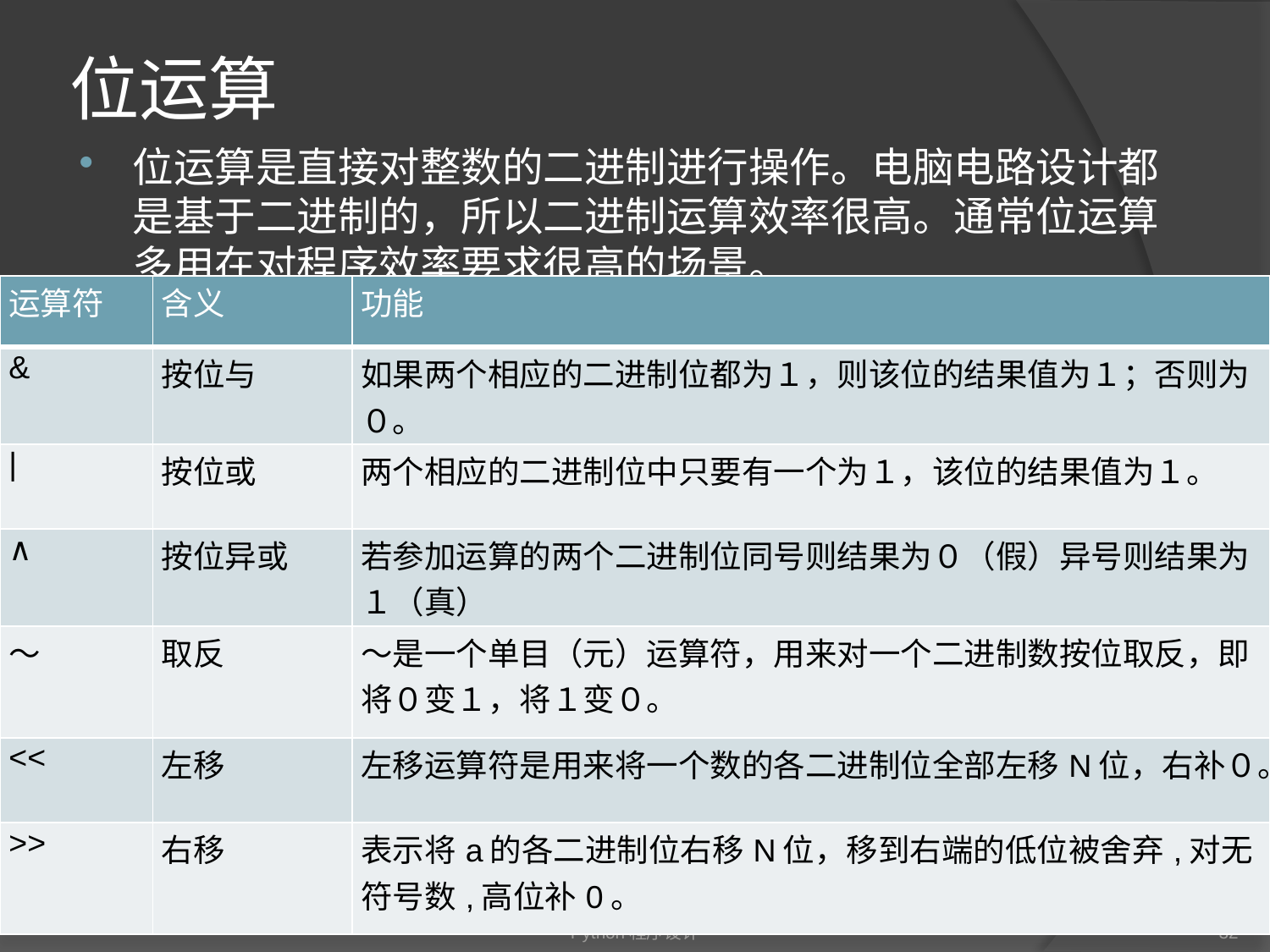

# 位运算
位运算是直接对整数的二进制进行操作。电脑电路设计都是基于二进制的，所以二进制运算效率很高。通常位运算多用在对程序效率要求很高的场景。

| 运算符 | 含义 | 功能 |
| --- | --- | --- |
| & | 按位与 | 如果两个相应的二进制位都为１，则该位的结果值为１；否则为０。 |
| | | 按位或 | 两个相应的二进制位中只要有一个为１，该位的结果值为１。 |
| ∧ | 按位异或 | 若参加运算的两个二进制位同号则结果为０（假）异号则结果为１（真） |
| ～ | 取反 | ～是一个单目（元）运算符，用来对一个二进制数按位取反，即将０变１，将１变０。 |
| << | 左移 | 左移运算符是用来将一个数的各二进制位全部左移N位，右补０。 |
| >> | 右移 | 表示将a的各二进制位右移N位，移到右端的低位被舍弃,对无符号数,高位补0。 |
Python程序设计
32